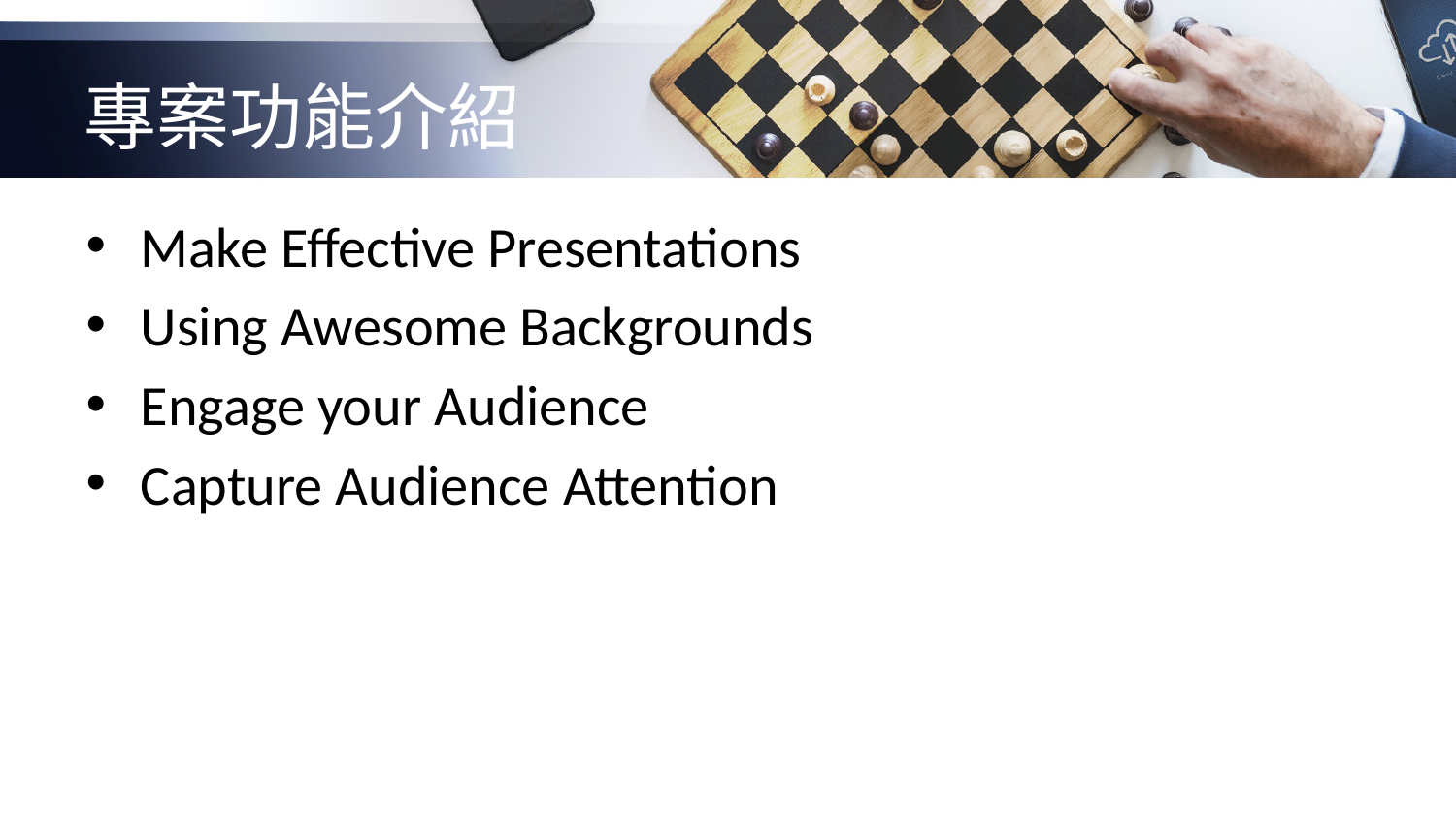

# 專案功能介紹
Make Effective Presentations
Using Awesome Backgrounds
Engage your Audience
Capture Audience Attention